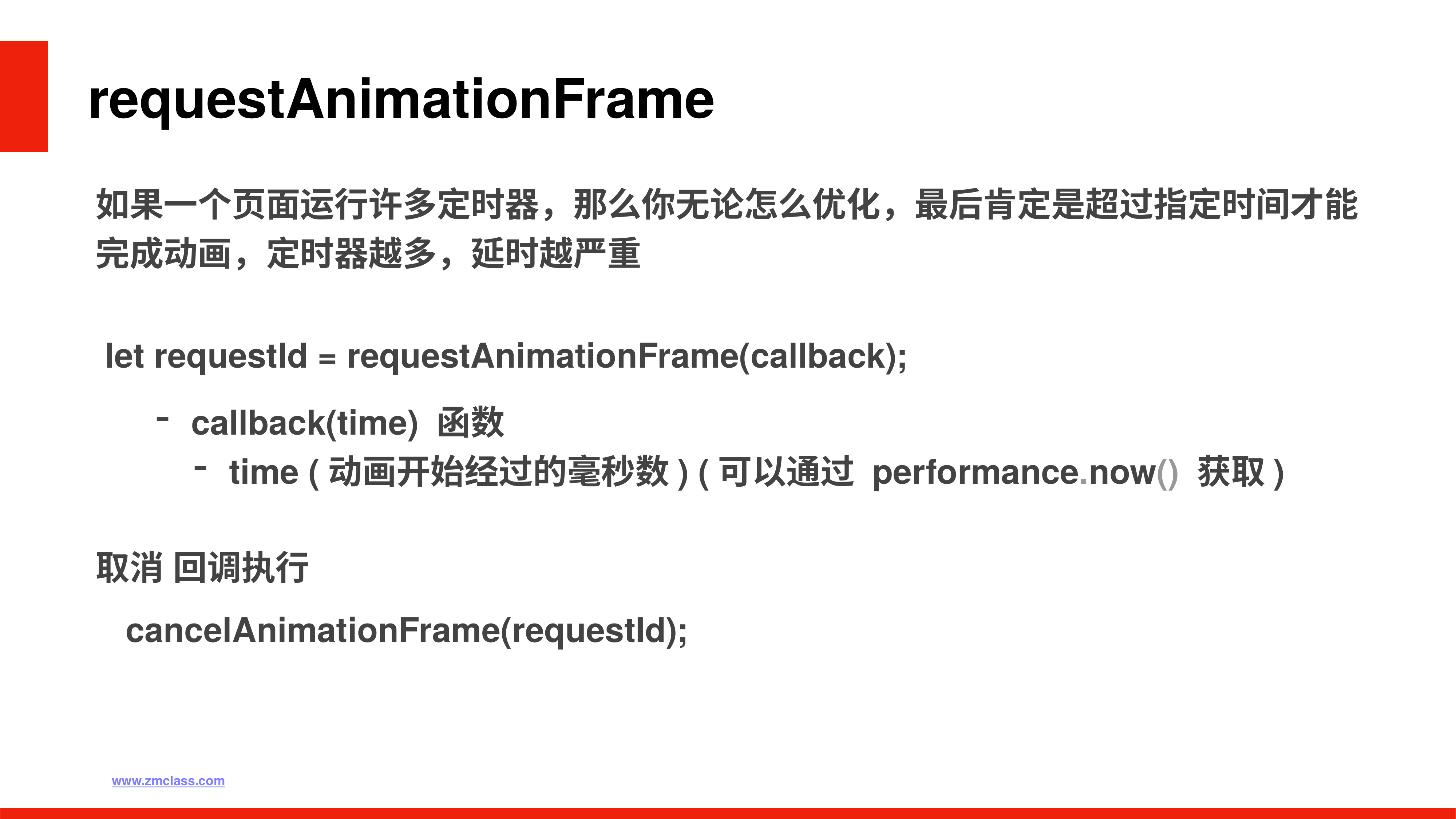

requestAnimationFrame
如果一个页面运行许多定时器，那么你无论怎么优化，最后肯定是超过指定时间才能完成动画，定时器越多，延时越严重
 let requestId = requestAnimationFrame(callback);
callback(time) 函数
time (动画开始经过的毫秒数) (可以通过 performance.now() 获取)
取消 回调执行
 cancelAnimationFrame(requestId);
追梦课堂   临汾首家专业的web前端培训机构                                                          www.zmclass.com
5